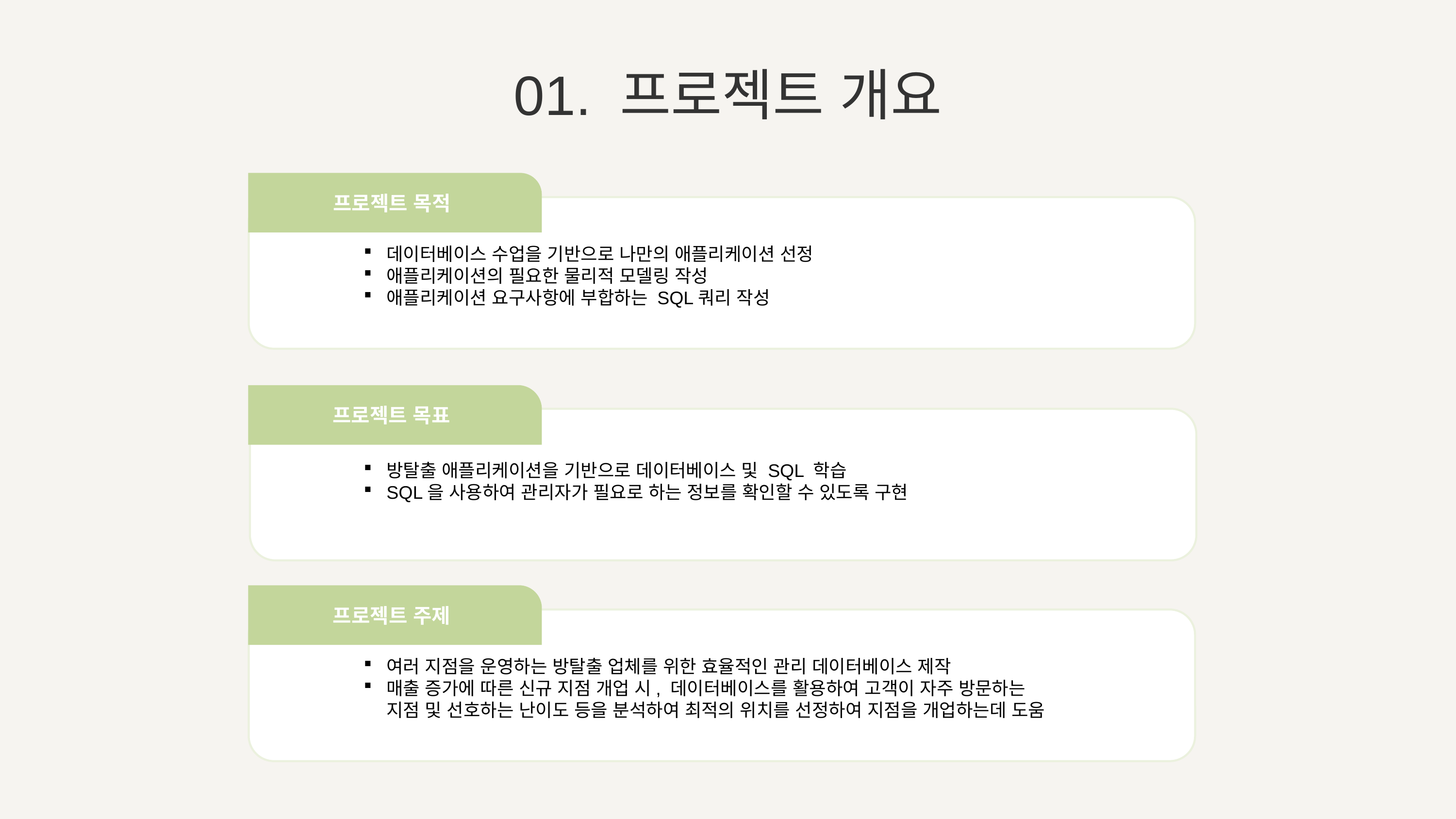

01. 프로젝트 개요
프로젝트 목적

데이터베이스 수업을 기반으로 나만의 애플리케이션 선정
애플리케이션의 필요한 물리적 모델링 작성
애플리케이션 요구사항에 부합하는 SQL쿼리 작성
프로젝트 목표

방탈출 애플리케이션을 기반으로 데이터베이스 및 SQL 학습
SQL을 사용하여 관리자가 필요로 하는 정보를 확인할 수 있도록 구현
프로젝트 주제

여러 지점을 운영하는 방탈출 업체를 위한 효율적인 관리 데이터베이스 제작
매출 증가에 따른 신규 지점 개업 시, 데이터베이스를 활용하여 고객이 자주 방문하는 지점 및 선호하는 난이도 등을 분석하여 최적의 위치를 선정하여 지점을 개업하는데 도움